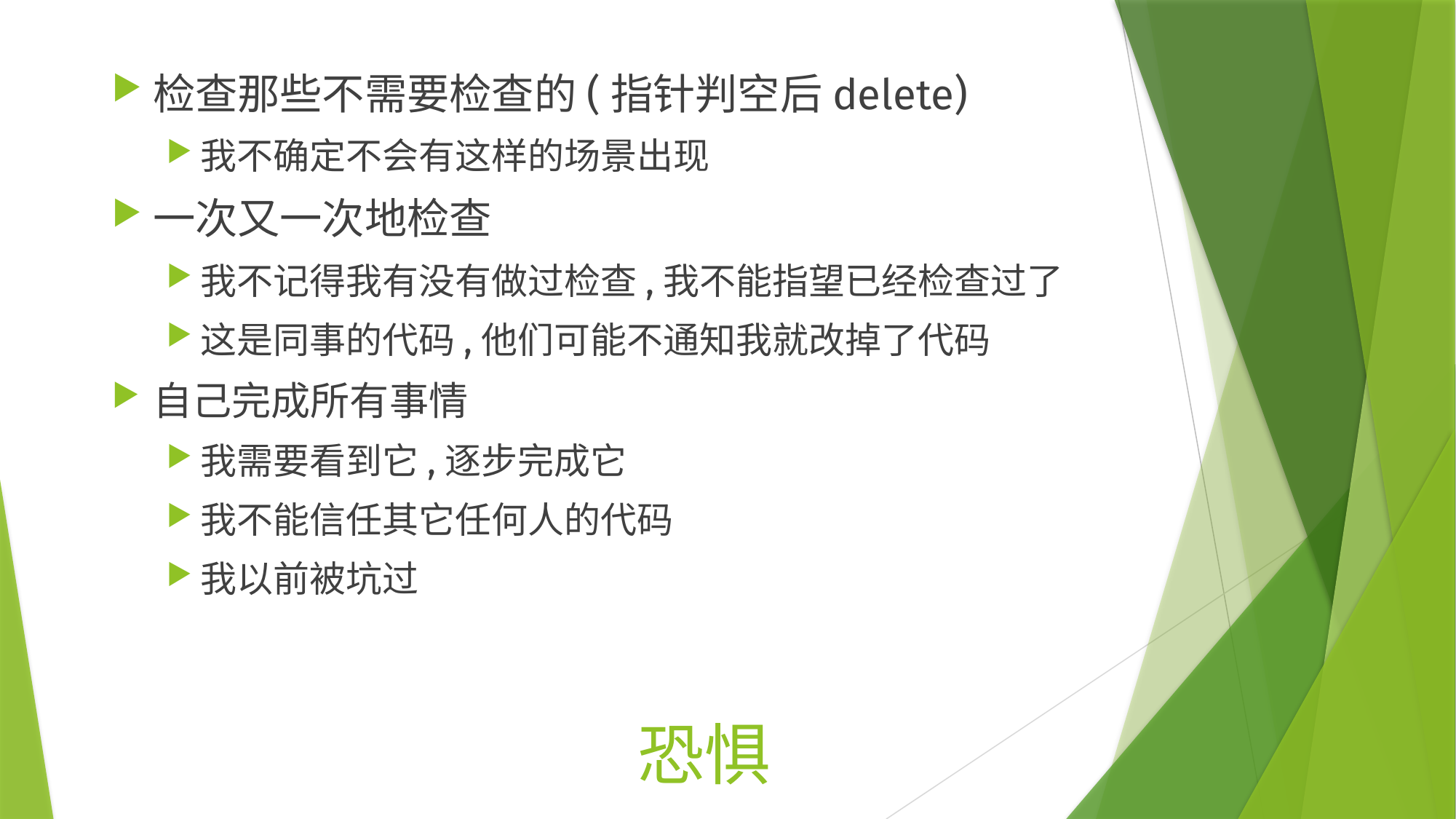

检查那些不需要检查的(指针判空后delete)
我不确定不会有这样的场景出现
一次又一次地检查
我不记得我有没有做过检查,我不能指望已经检查过了
这是同事的代码,他们可能不通知我就改掉了代码
自己完成所有事情
我需要看到它,逐步完成它
我不能信任其它任何人的代码
我以前被坑过
# 恐惧